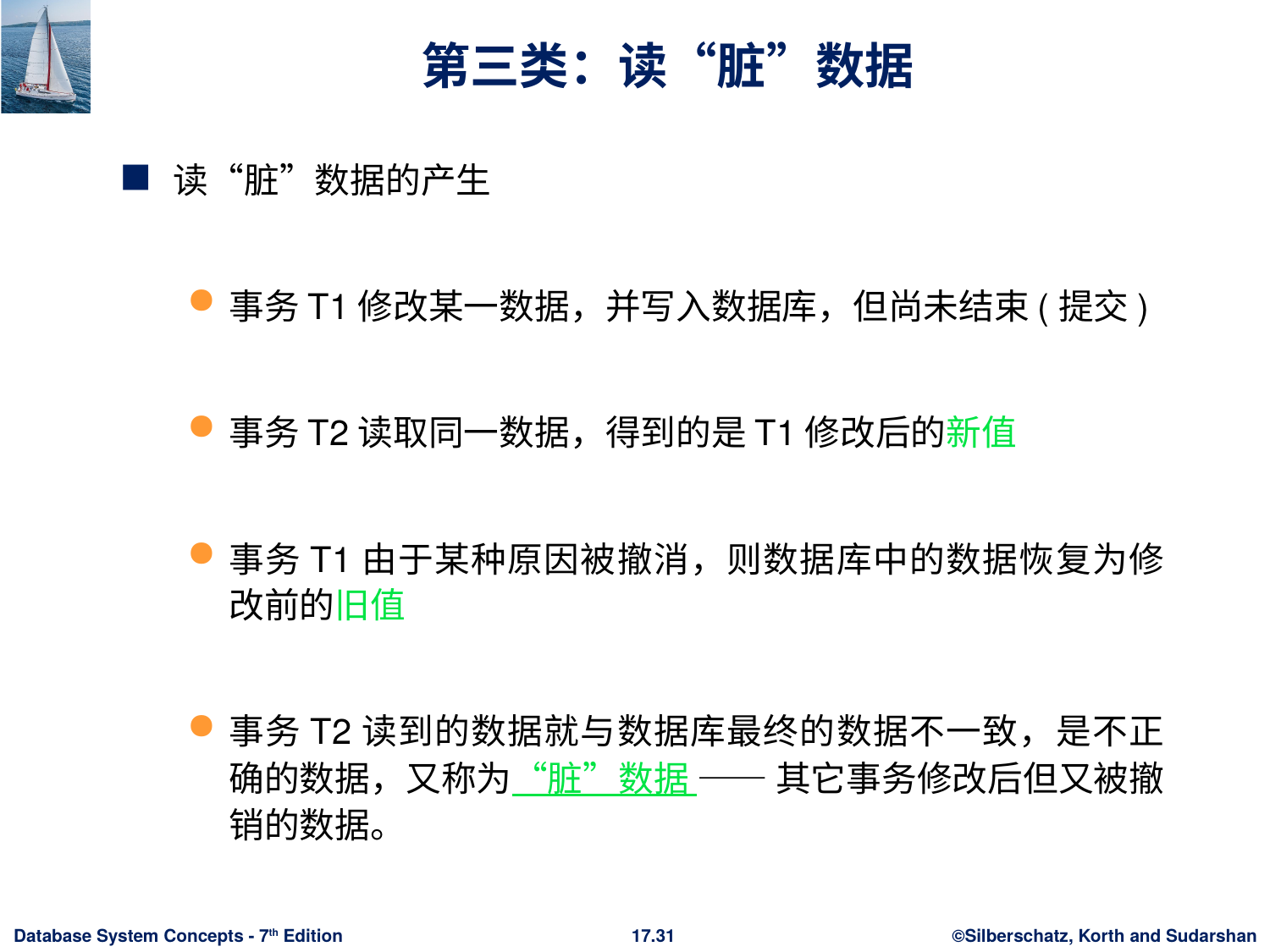

# 第三类：读“脏”数据
读“脏”数据的产生

事务T1修改某一数据，并写入数据库，但尚未结束(提交)

事务T2读取同一数据，得到的是T1修改后的新值

事务T1由于某种原因被撤消，则数据库中的数据恢复为修改前的旧值

事务T2读到的数据就与数据库最终的数据不一致，是不正确的数据，又称为“脏”数据 —— 其它事务修改后但又被撤销的数据。